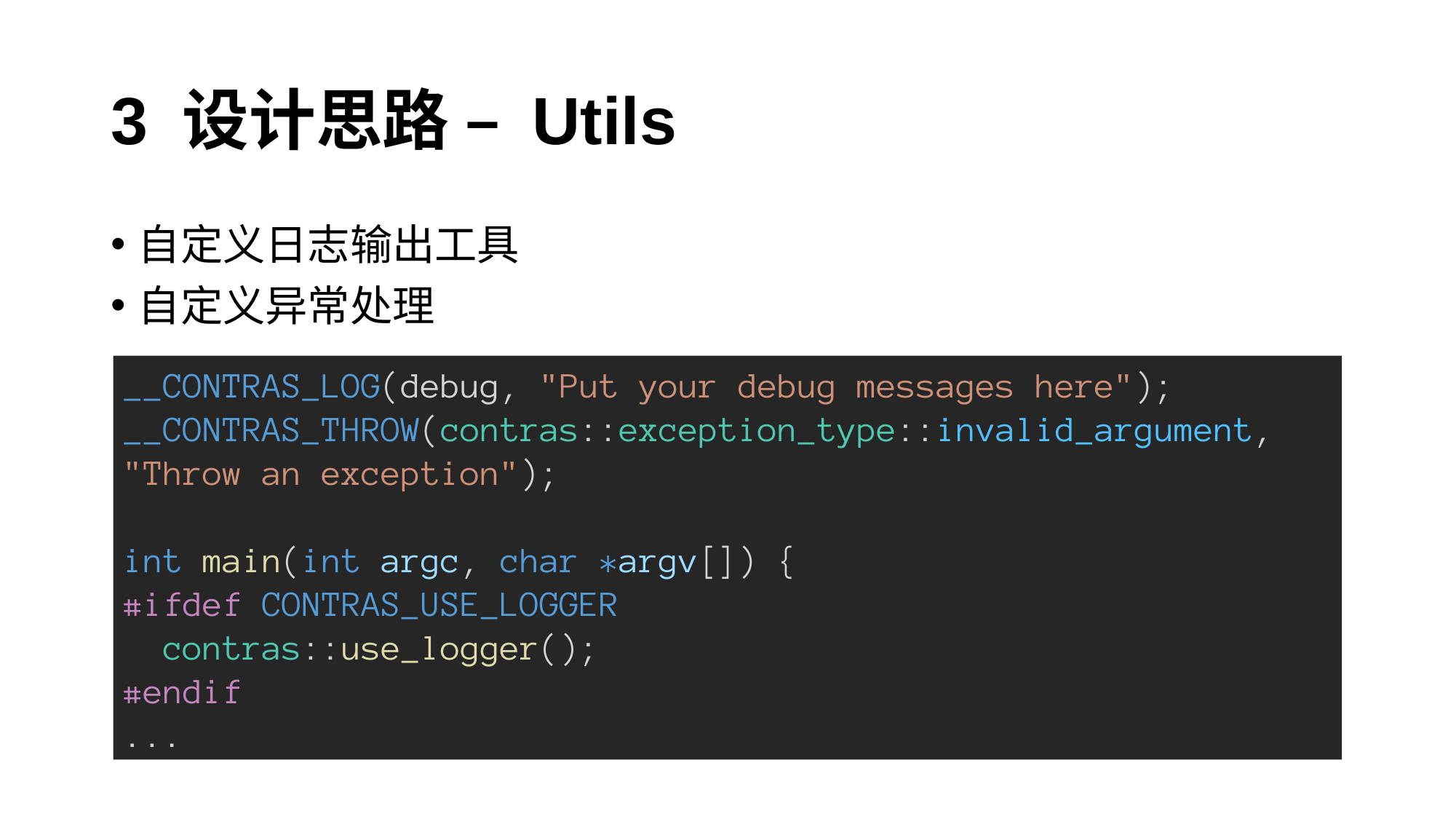

# 3 设计思路 – Utils
自定义日志输出工具
自定义异常处理
__CONTRAS_LOG(debug, "Put your debug messages here");
__CONTRAS_THROW(contras::exception_type::invalid_argument, "Throw an exception");

int main(int argc, char *argv[]) {
#ifdef CONTRAS_USE_LOGGER
  contras::use_logger();
#endif
...